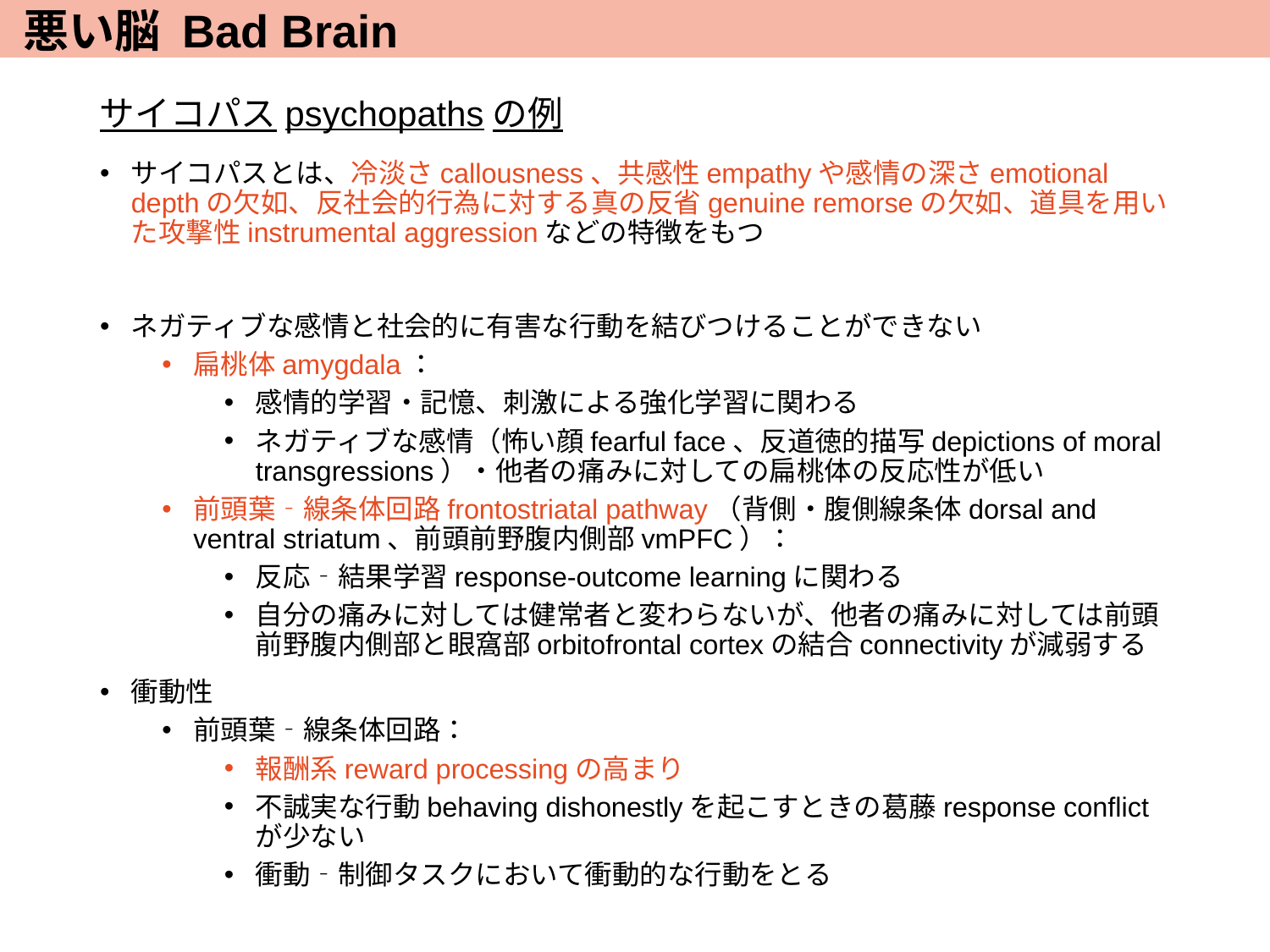

# 悪い脳 Bad Brain
サイコパスpsychopathsの例
サイコパスとは、冷淡さcallousness、共感性empathyや感情の深さemotional depthの欠如、反社会的行為に対する真の反省genuine remorseの欠如、道具を用いた攻撃性instrumental aggressionなどの特徴をもつ

ネガティブな感情と社会的に有害な行動を結びつけることができない
扁桃体amygdala：
感情的学習・記憶、刺激による強化学習に関わる
ネガティブな感情（怖い顔fearful face、反道徳的描写depictions of moral transgressions）・他者の痛みに対しての扁桃体の反応性が低い
前頭葉‐線条体回路frontostriatal pathway（背側・腹側線条体dorsal and ventral striatum、前頭前野腹内側部vmPFC）：
反応‐結果学習response-outcome learningに関わる
自分の痛みに対しては健常者と変わらないが、他者の痛みに対しては前頭前野腹内側部と眼窩部orbitofrontal cortexの結合connectivityが減弱する
衝動性
前頭葉‐線条体回路：
報酬系reward processingの高まり
不誠実な行動behaving dishonestlyを起こすときの葛藤response conflictが少ない
衝動‐制御タスクにおいて衝動的な行動をとる